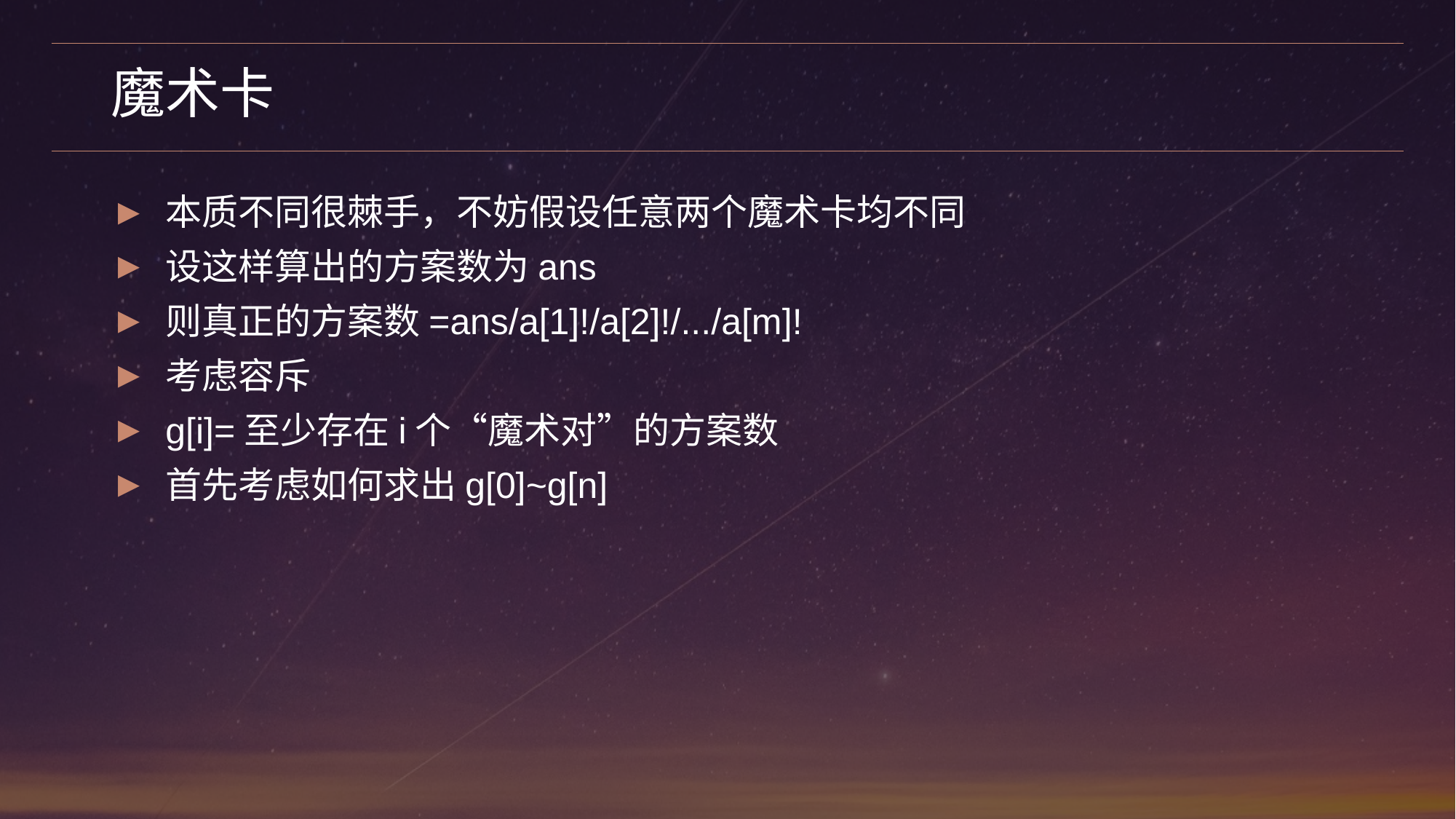

# 魔术卡
本质不同很棘手，不妨假设任意两个魔术卡均不同
设这样算出的方案数为ans
则真正的方案数=ans/a[1]!/a[2]!/.../a[m]!
考虑容斥
g[i]=至少存在i个“魔术对”的方案数
首先考虑如何求出g[0]~g[n]